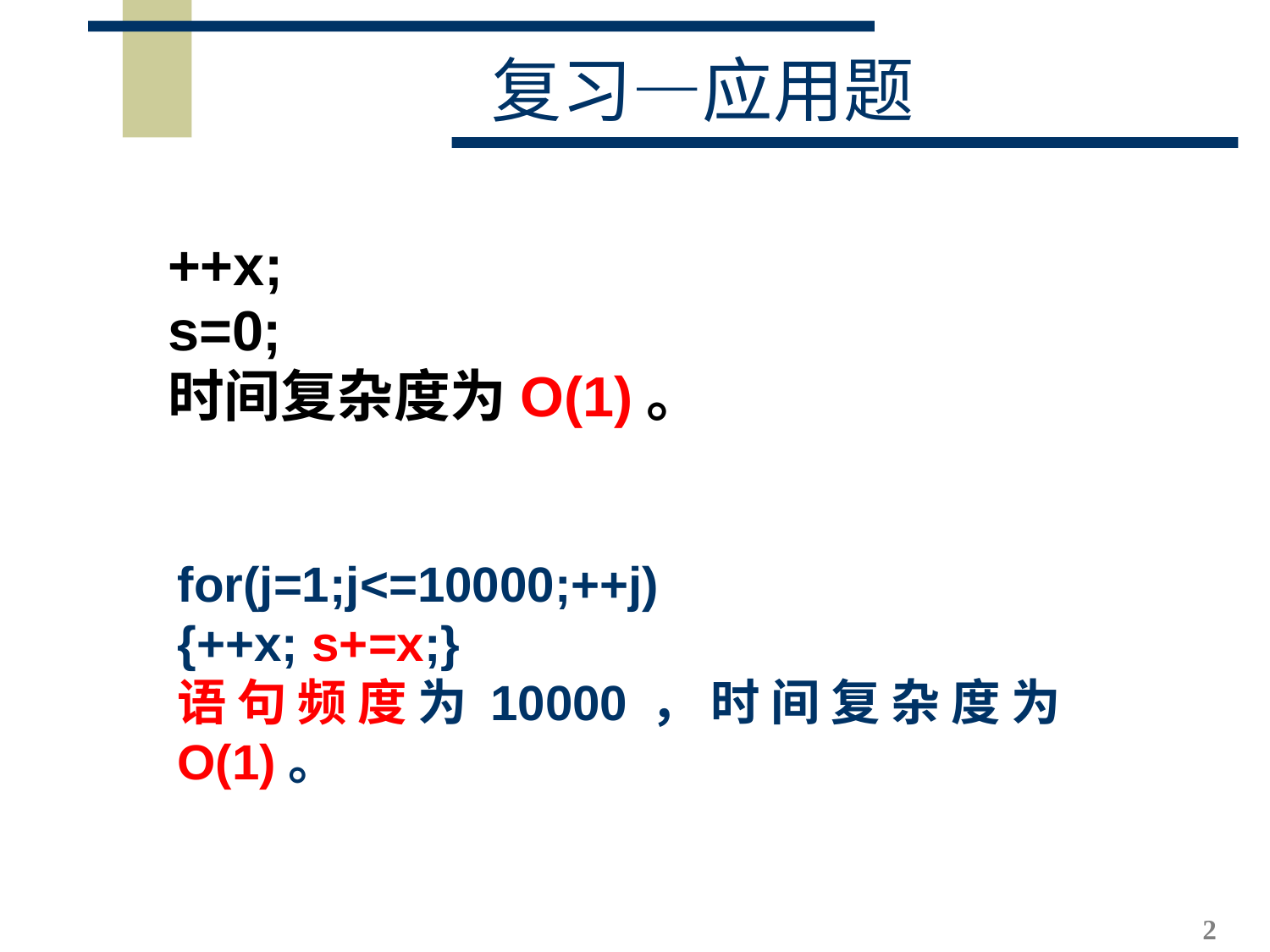

复习—应用题
++x;
s=0;
时间复杂度为O(1)。

for(j=1;j<=10000;++j)
{++x; s+=x;}
语句频度为10000，时间复杂度为O(1)。